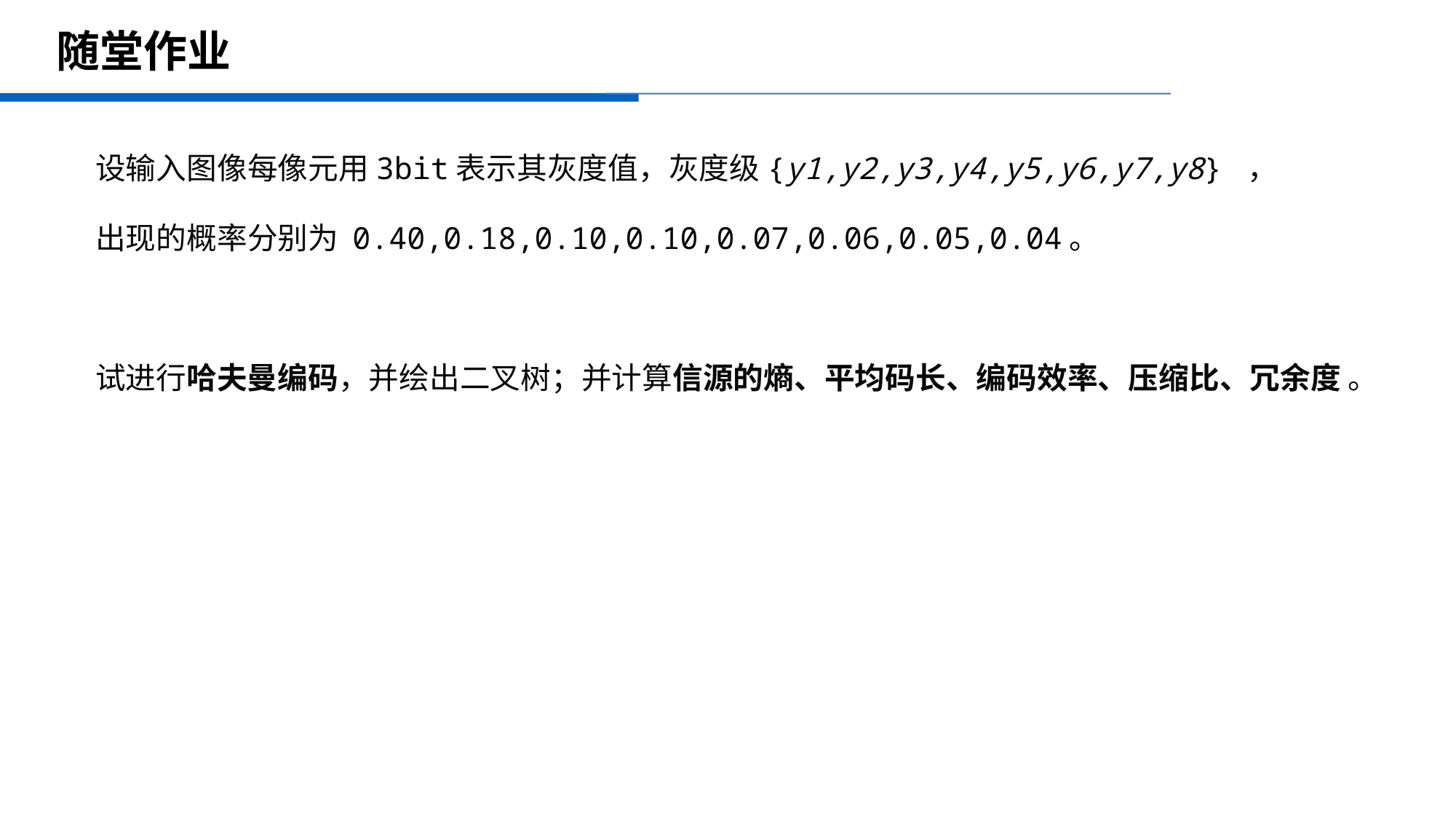

# 随堂作业
设输入图像每像元用3bit表示其灰度值，灰度级{y1,y2,y3,y4,y5,y6,y7,y8} ，
出现的概率分别为 0.40,0.18,0.10,0.10,0.07,0.06,0.05,0.04。

试进行哈夫曼编码，并绘出二叉树；并计算信源的熵、平均码长、编码效率、压缩比、冗余度 。